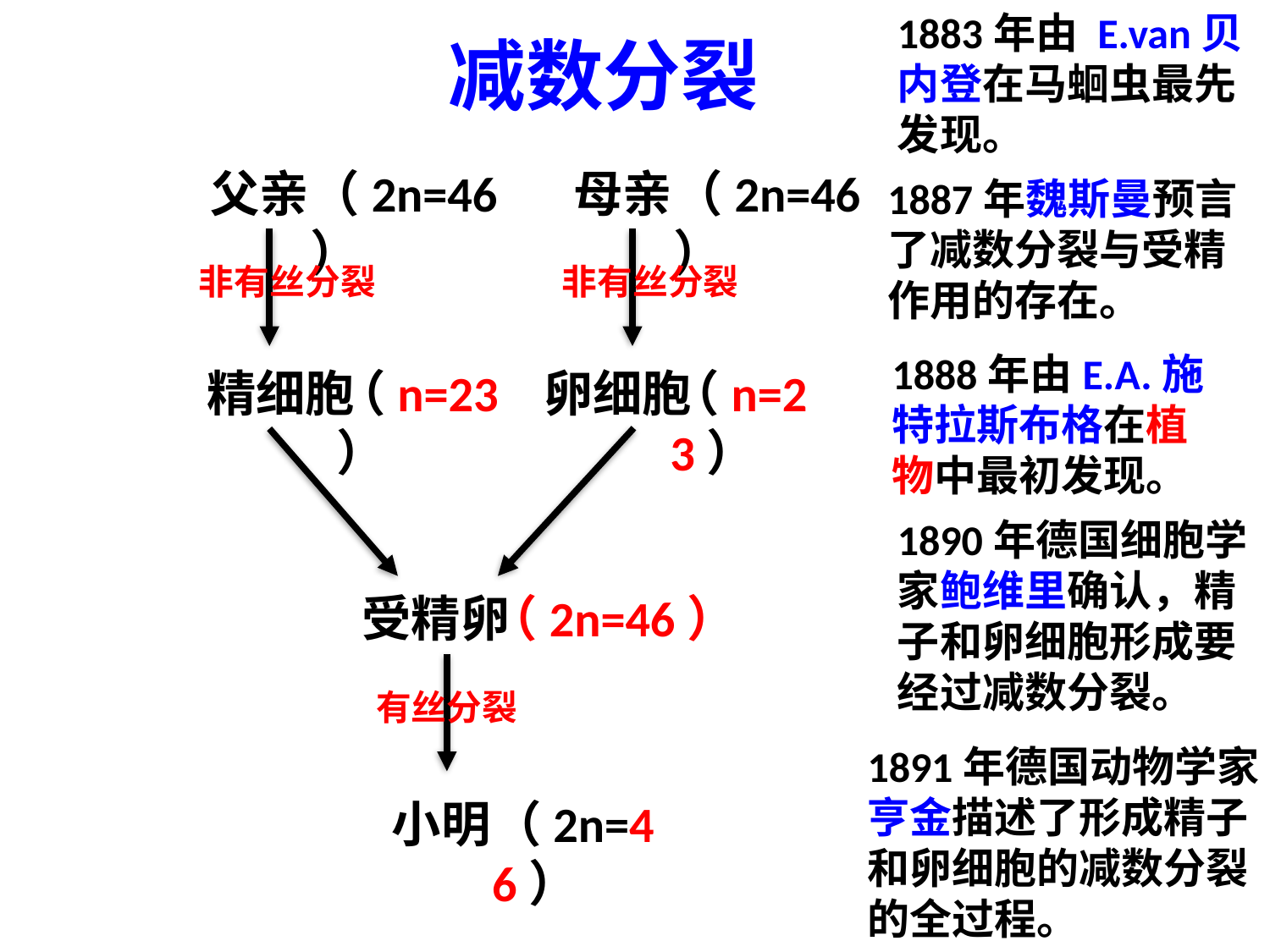

1883年由 E.van贝内登在马蛔虫最先发现。
减数分裂
父亲
（2n=46）
母亲
（2n=46）
1887年魏斯曼预言了减数分裂与受精作用的存在。
非有丝分裂
非有丝分裂
1888年由E.A.施特拉斯布格在植物中最初发现。
精细胞
（n=23）
卵细胞
（n=23）
1890年德国细胞学家鲍维里确认，精子和卵细胞形成要经过减数分裂。
受精卵
（2n=46）
有丝分裂
1891年德国动物学家亨金描述了形成精子和卵细胞的减数分裂的全过程。
小明
（2n=46）